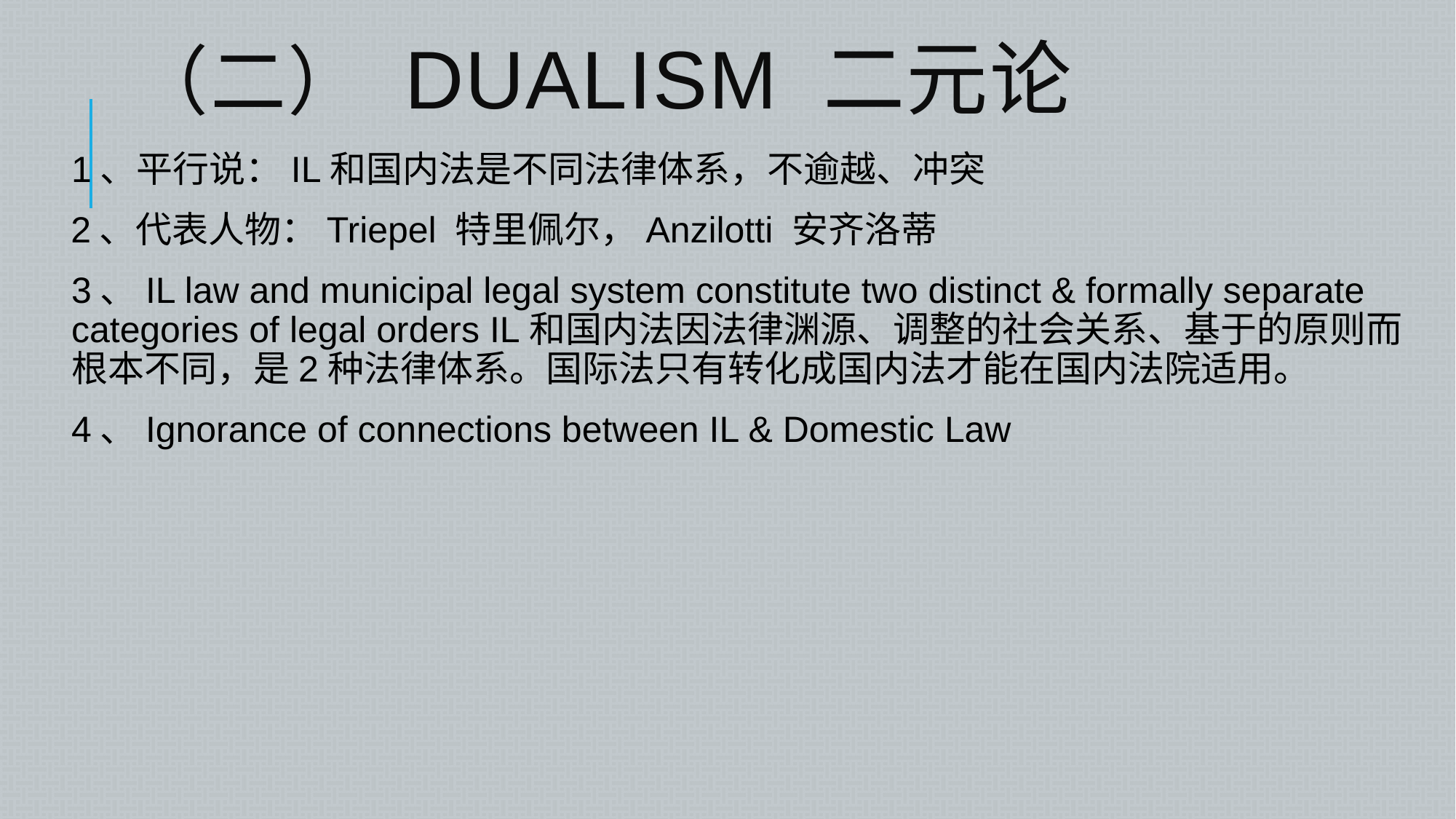

# （二） Dualism 二元论
1、平行说：IL和国内法是不同法律体系，不逾越、冲突
 2、代表人物：Triepel 特里佩尔，Anzilotti 安齐洛蒂
3、IL law and municipal legal system constitute two distinct & formally separate categories of legal orders IL和国内法因法律渊源、调整的社会关系、基于的原则而根本不同，是2种法律体系。国际法只有转化成国内法才能在国内法院适用。
4、Ignorance of connections between IL & Domestic Law